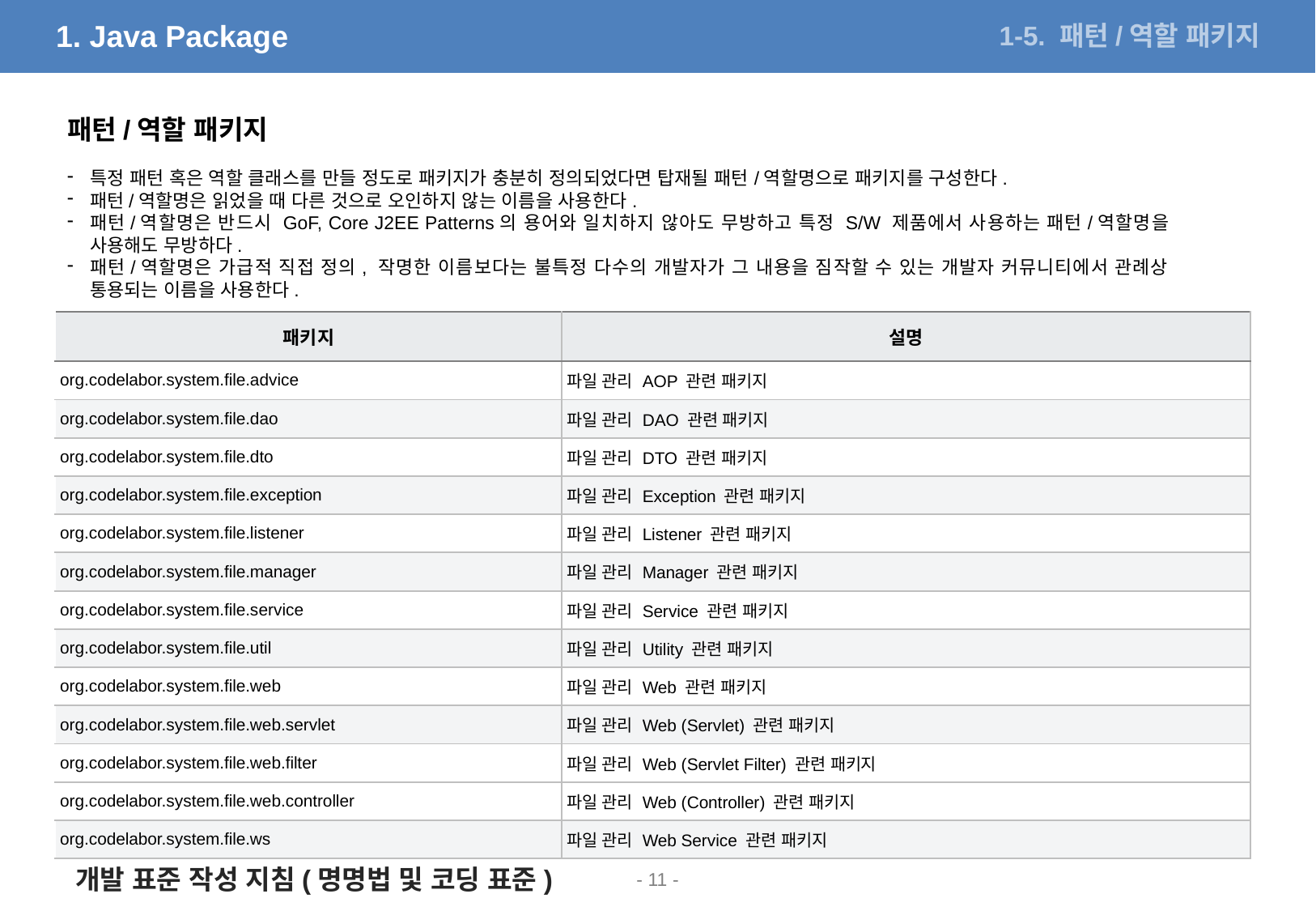

1. Java Package
1-5. 패턴/역할 패키지
패턴/역할 패키지

특정 패턴 혹은 역할 클래스를 만들 정도로 패키지가 충분히 정의되었다면 탑재될 패턴/역할명으로 패키지를 구성한다.
패턴/역할명은 읽었을 때 다른 것으로 오인하지 않는 이름을 사용한다.
패턴/역할명은 반드시 GoF, Core J2EE Patterns의 용어와 일치하지 않아도 무방하고 특정 S/W 제품에서 사용하는 패턴/역할명을 사용해도 무방하다.
패턴/역할명은 가급적 직접 정의, 작명한 이름보다는 불특정 다수의 개발자가 그 내용을 짐작할 수 있는 개발자 커뮤니티에서 관례상 통용되는 이름을 사용한다.
| 패키지 | 설명 |
| --- | --- |
| org.codelabor.system.file.advice | 파일 관리 AOP 관련 패키지 |
| org.codelabor.system.file.dao | 파일 관리 DAO 관련 패키지 |
| org.codelabor.system.file.dto | 파일 관리 DTO 관련 패키지 |
| org.codelabor.system.file.exception | 파일 관리 Exception 관련 패키지 |
| org.codelabor.system.file.listener | 파일 관리 Listener 관련 패키지 |
| org.codelabor.system.file.manager | 파일 관리 Manager 관련 패키지 |
| org.codelabor.system.file.service | 파일 관리 Service 관련 패키지 |
| org.codelabor.system.file.util | 파일 관리 Utility 관련 패키지 |
| org.codelabor.system.file.web | 파일 관리 Web 관련 패키지 |
| org.codelabor.system.file.web.servlet | 파일 관리 Web (Servlet) 관련 패키지 |
| org.codelabor.system.file.web.filter | 파일 관리 Web (Servlet Filter) 관련 패키지 |
| org.codelabor.system.file.web.controller | 파일 관리 Web (Controller) 관련 패키지 |
| org.codelabor.system.file.ws | 파일 관리 Web Service 관련 패키지 |